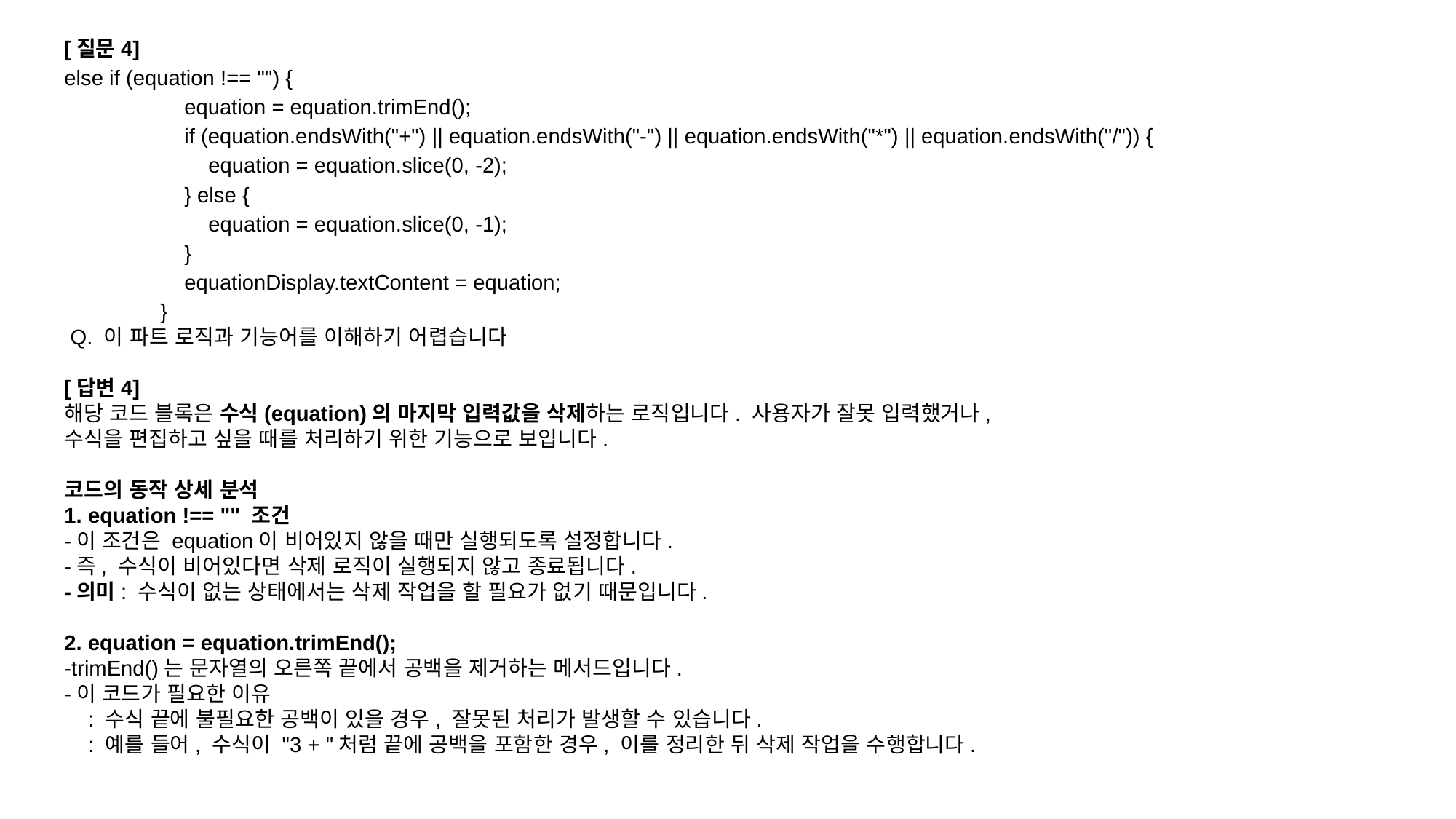

[질문4]
else if (equation !== "") {
                    equation = equation.trimEnd();
                    if (equation.endsWith("+") || equation.endsWith("-") || equation.endsWith("*") || equation.endsWith("/")) {
                        equation = equation.slice(0, -2);
                    } else {
                        equation = equation.slice(0, -1);
                    }
                    equationDisplay.textContent = equation;
                }
 Q. 이 파트 로직과 기능어를 이해하기 어렵습니다

[답변4]
해당 코드 블록은 수식(equation)의 마지막 입력값을 삭제하는 로직입니다. 사용자가 잘못 입력했거나,
수식을 편집하고 싶을 때를 처리하기 위한 기능으로 보입니다.

코드의 동작 상세 분석
1. equation !== "" 조건
-이 조건은 equation이 비어있지 않을 때만 실행되도록 설정합니다.
-즉, 수식이 비어있다면 삭제 로직이 실행되지 않고 종료됩니다.
-의미: 수식이 없는 상태에서는 삭제 작업을 할 필요가 없기 때문입니다.

2. equation = equation.trimEnd();
-trimEnd()는 문자열의 오른쪽 끝에서 공백을 제거하는 메서드입니다.
-이 코드가 필요한 이유
    : 수식 끝에 불필요한 공백이 있을 경우, 잘못된 처리가 발생할 수 있습니다.
    : 예를 들어, 수식이 "3 + "처럼 끝에 공백을 포함한 경우, 이를 정리한 뒤 삭제 작업을 수행합니다.